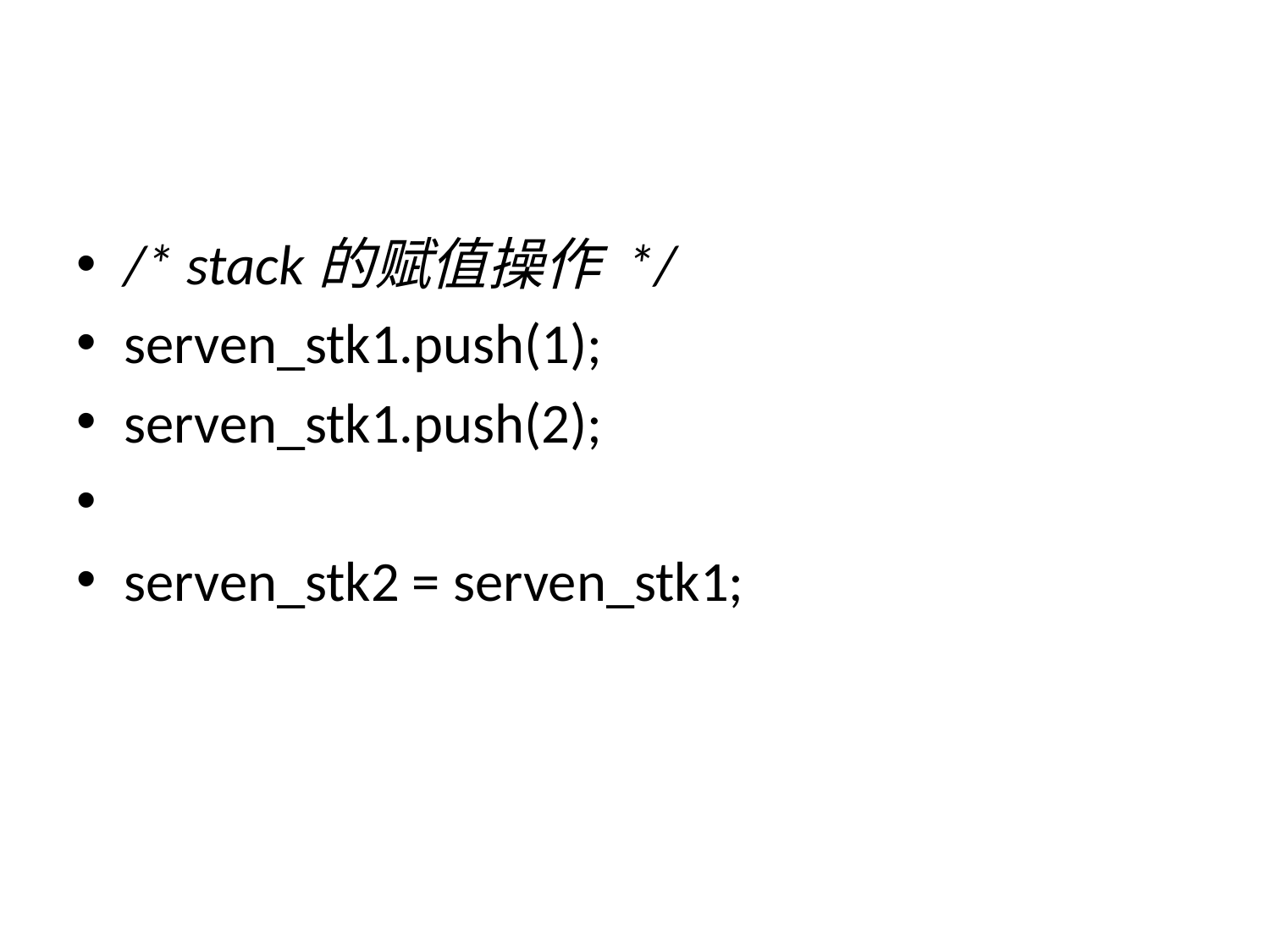

#
/* stack的赋值操作 */
serven_stk1.push(1);
serven_stk1.push(2);
​
serven_stk2 = serven_stk1;